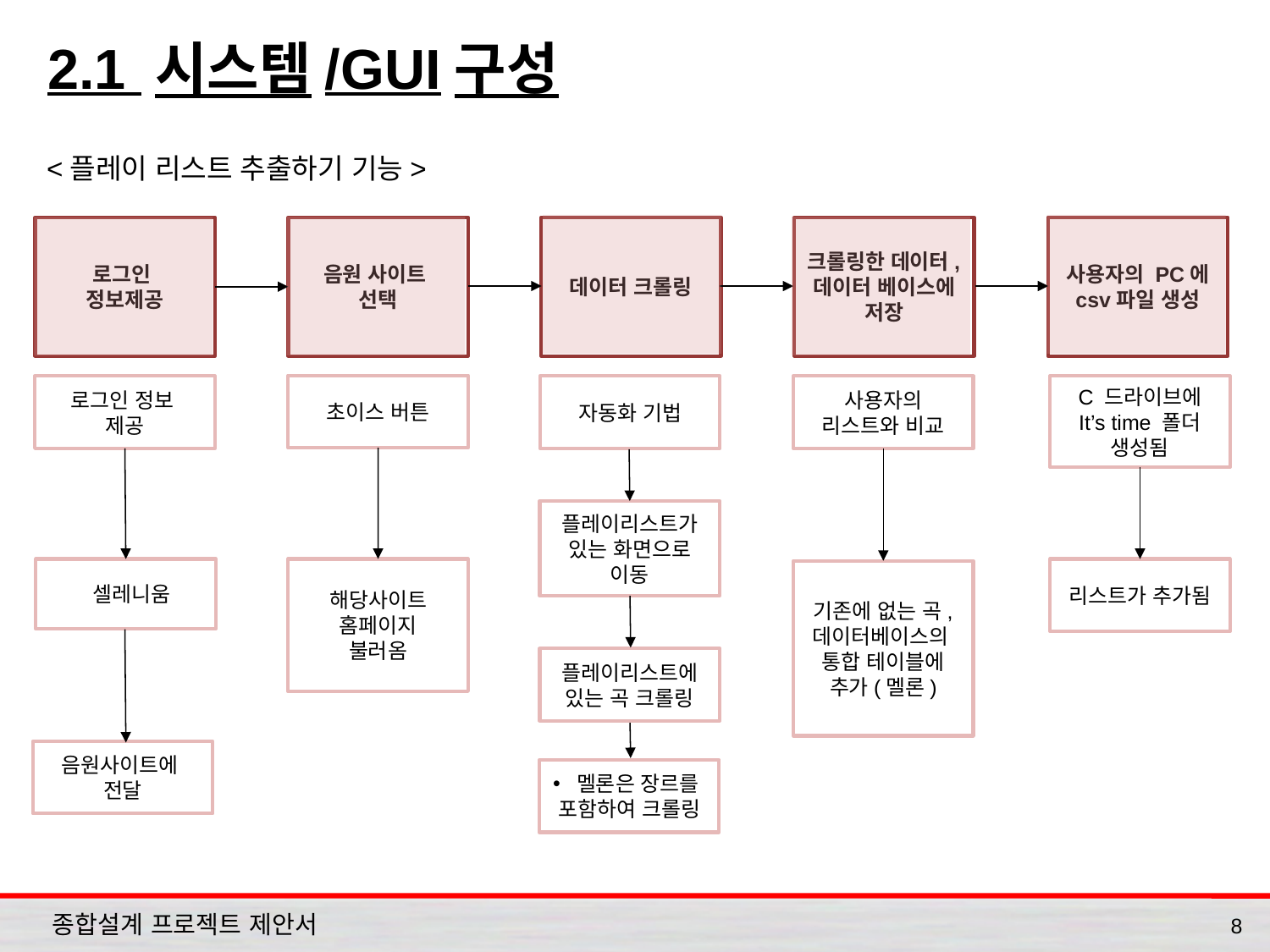

# 2.1 시스템/GUI구성
<플레이 리스트 추출하기 기능>

로그인
정보제공
음원 사이트
선택
크롤링한 데이터,데이터 베이스에 저장
사용자의 PC에 csv파일 생성
데이터 크롤링
초이스 버튼
로그인 정보
제공
자동화 기법
사용자의
리스트와 비교
C 드라이브에
It’s time 폴더
생성됨
플레이리스트가
있는 화면으로
이동
 셀레니움
해당사이트
홈페이지
불러옴
리스트가 추가됨
기존에 없는 곡,
데이터베이스의
통합 테이블에
추가(멜론)
플레이리스트에 있는 곡 크롤링
음원사이트에
전달
멜론은 장르를
포함하여 크롤링